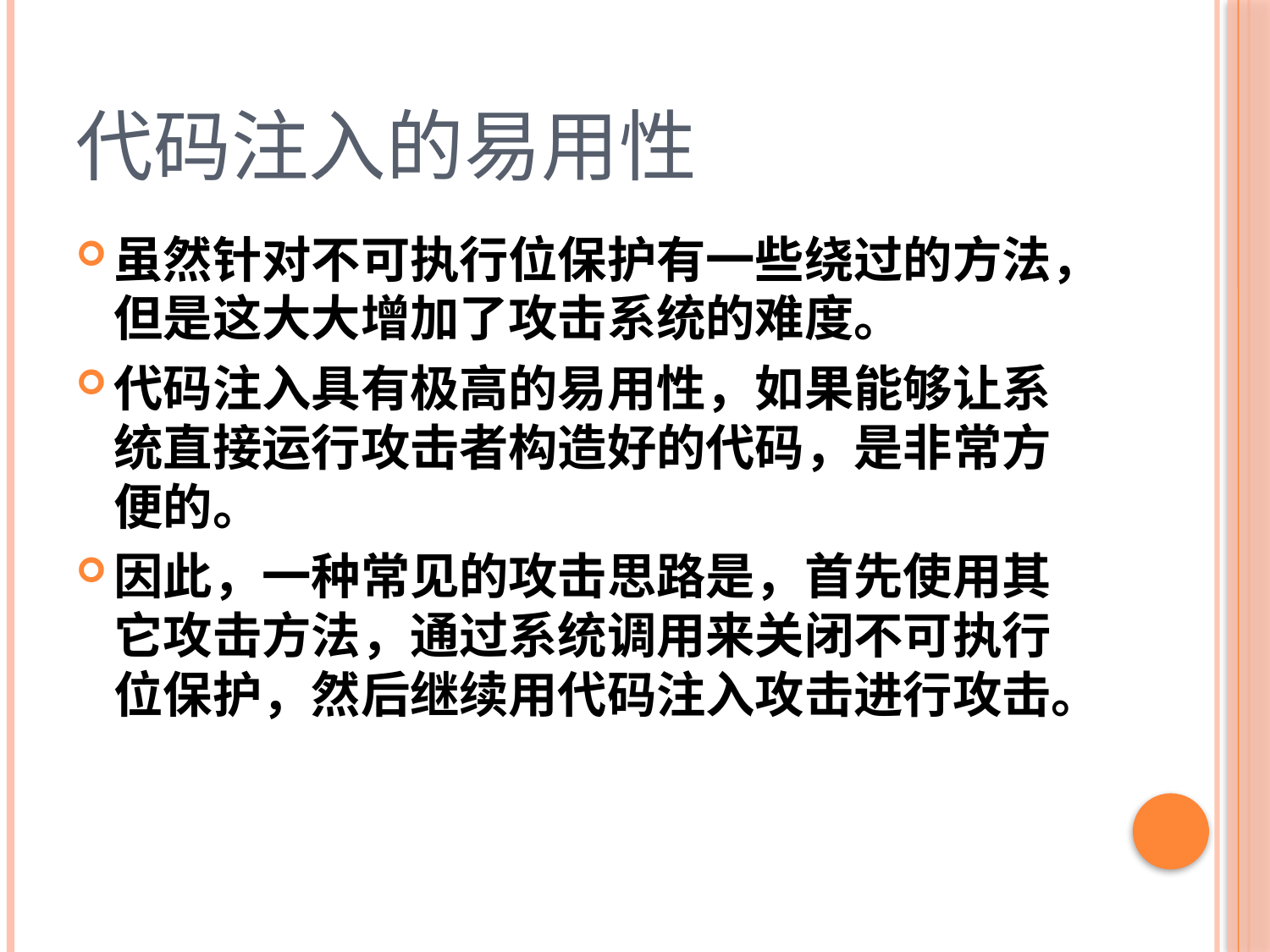

# 代码注入的易用性
虽然针对不可执行位保护有一些绕过的方法，但是这大大增加了攻击系统的难度。
代码注入具有极高的易用性，如果能够让系统直接运行攻击者构造好的代码，是非常方便的。
因此，一种常见的攻击思路是，首先使用其它攻击方法，通过系统调用来关闭不可执行位保护，然后继续用代码注入攻击进行攻击。